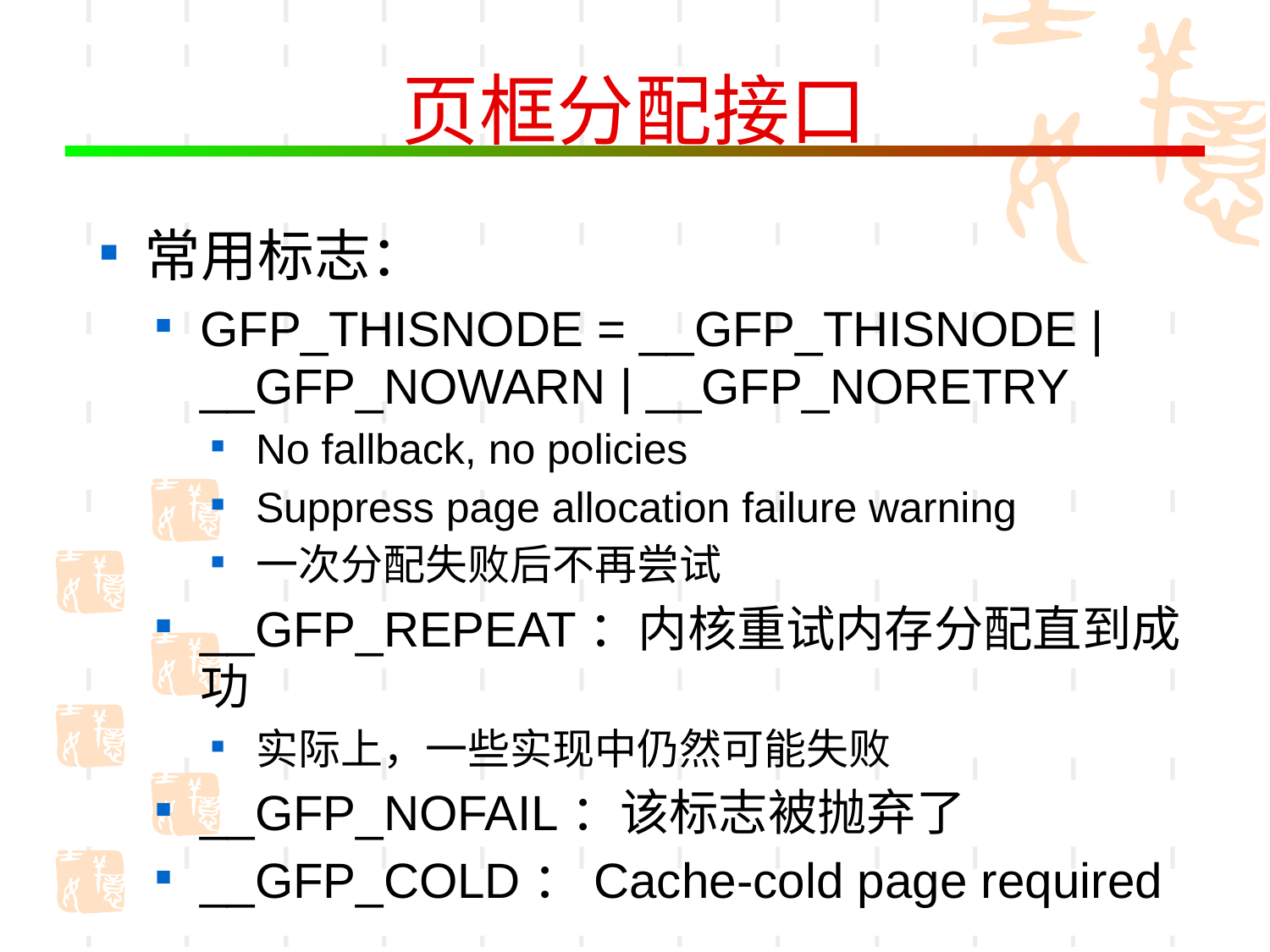

# 页框分配接口
常用标志：
GFP_THISNODE = __GFP_THISNODE | __GFP_NOWARN | __GFP_NORETRY
No fallback, no policies
Suppress page allocation failure warning
一次分配失败后不再尝试
__GFP_REPEAT：内核重试内存分配直到成功
实际上，一些实现中仍然可能失败
__GFP_NOFAIL：该标志被抛弃了
__GFP_COLD：Cache-cold page required